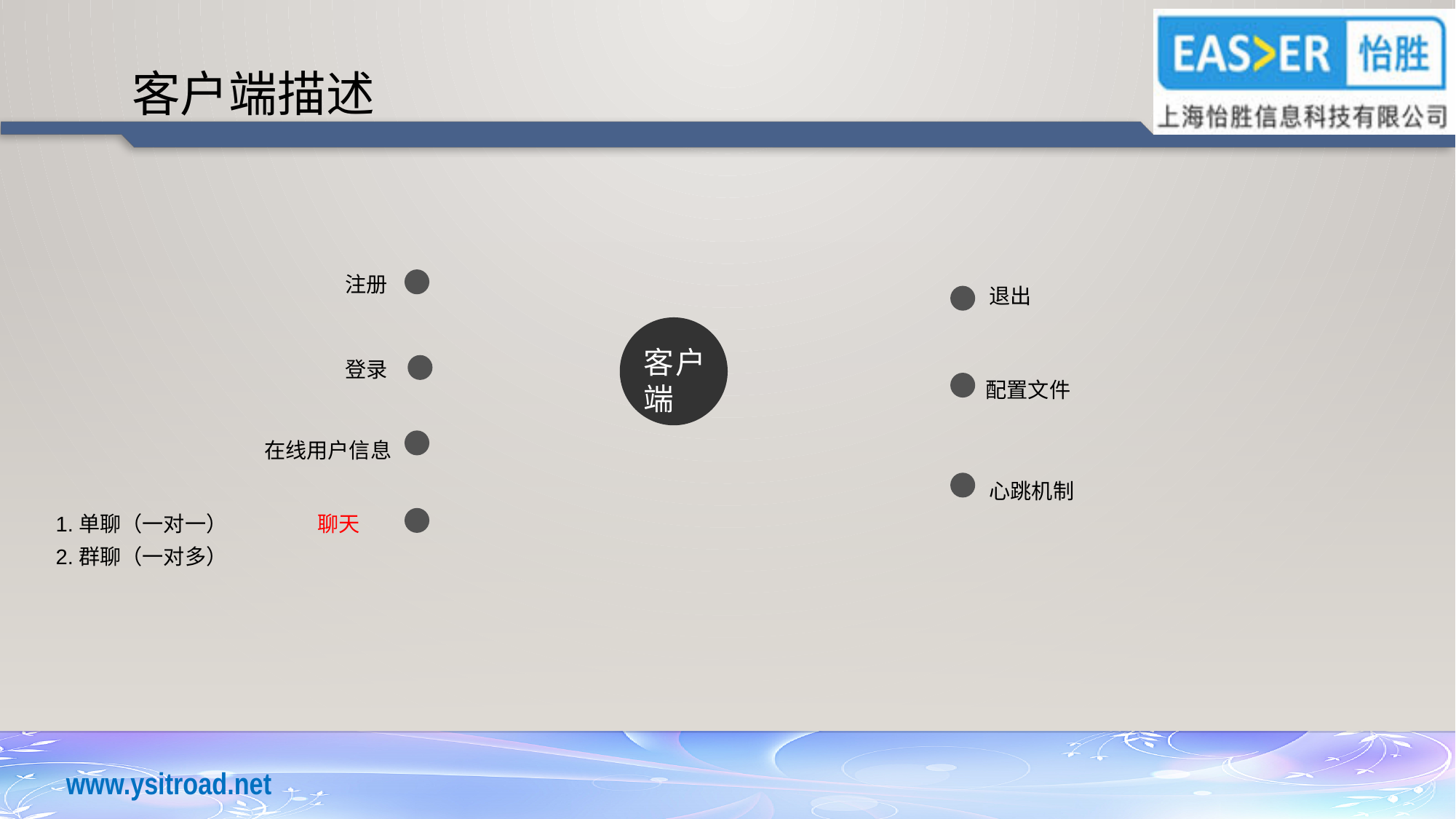

客户端描述
注册

退出

客户    端
登录

配置文件

在线用户信息

心跳机制

1.单聊（一对一）                   聊天
2.群聊（一对多）